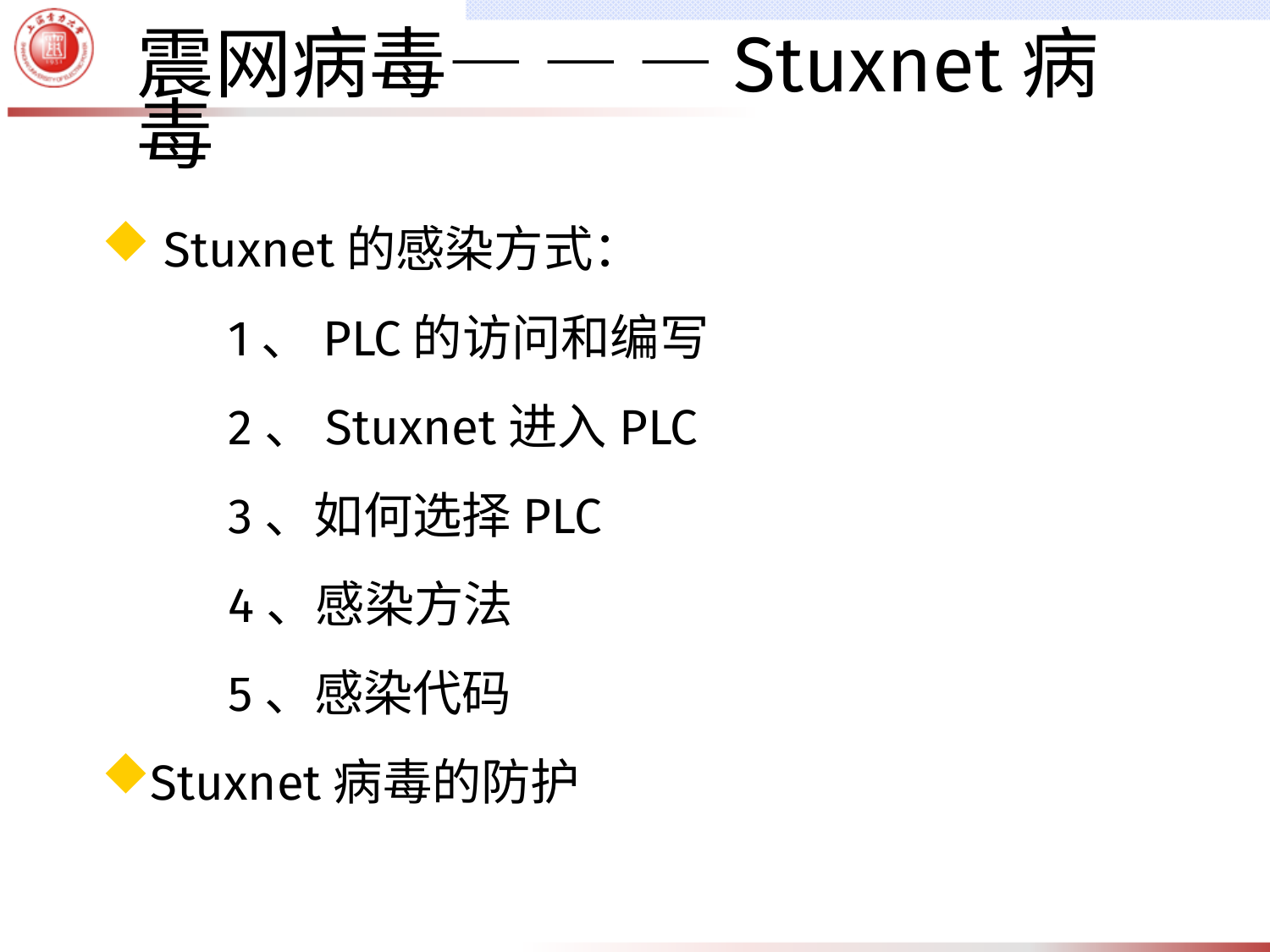

震网病毒— — —Stuxnet病毒
 Stuxnet的感染方式：
	1、PLC的访问和编写
	2、Stuxnet进入PLC
	3、如何选择PLC
	4、感染方法
	5、感染代码
Stuxnet病毒的防护